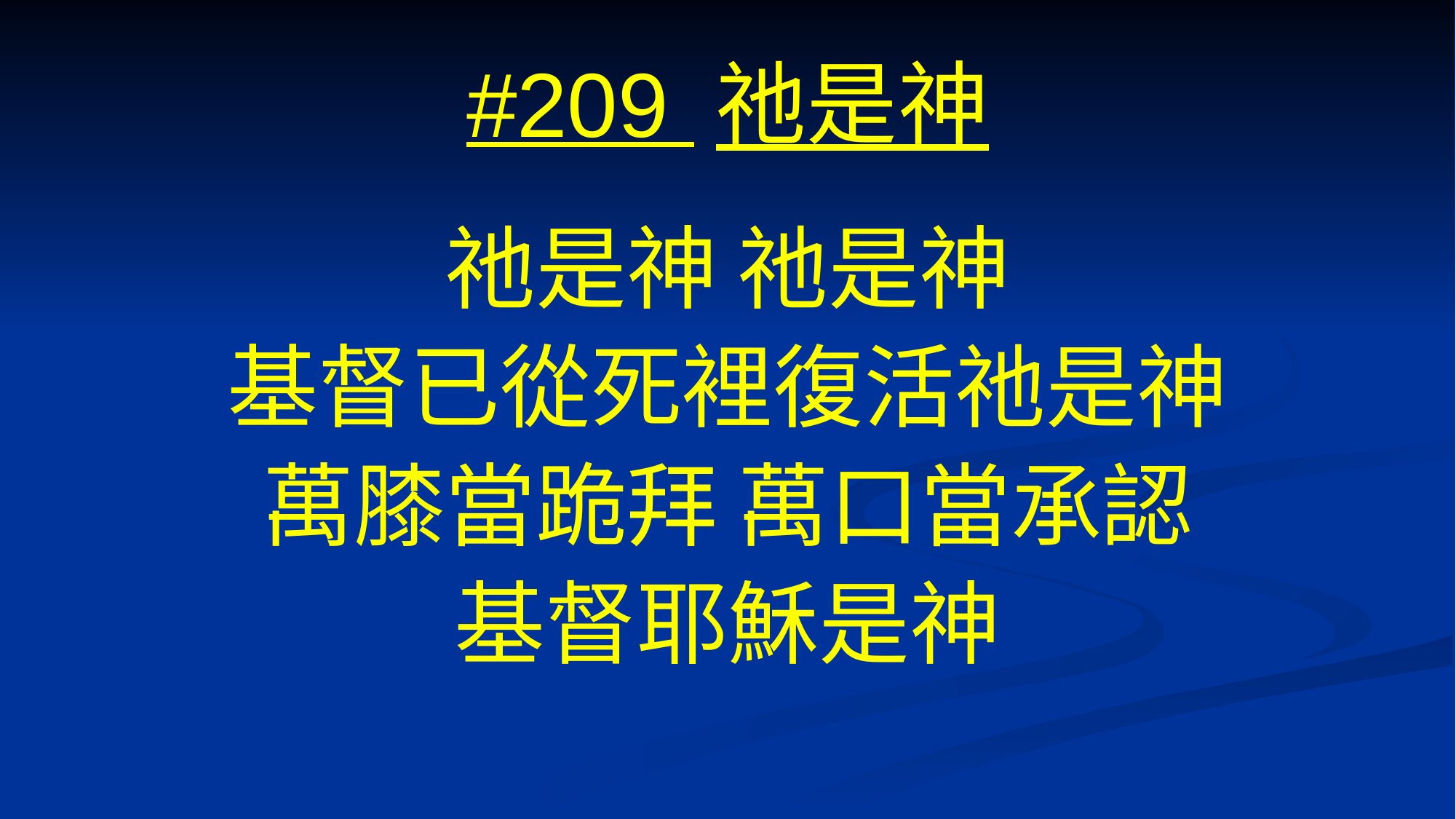

# #209 祂是神
祂是神 祂是神
基督已從死裡復活祂是神
萬膝當跪拜 萬口當承認
基督耶穌是神